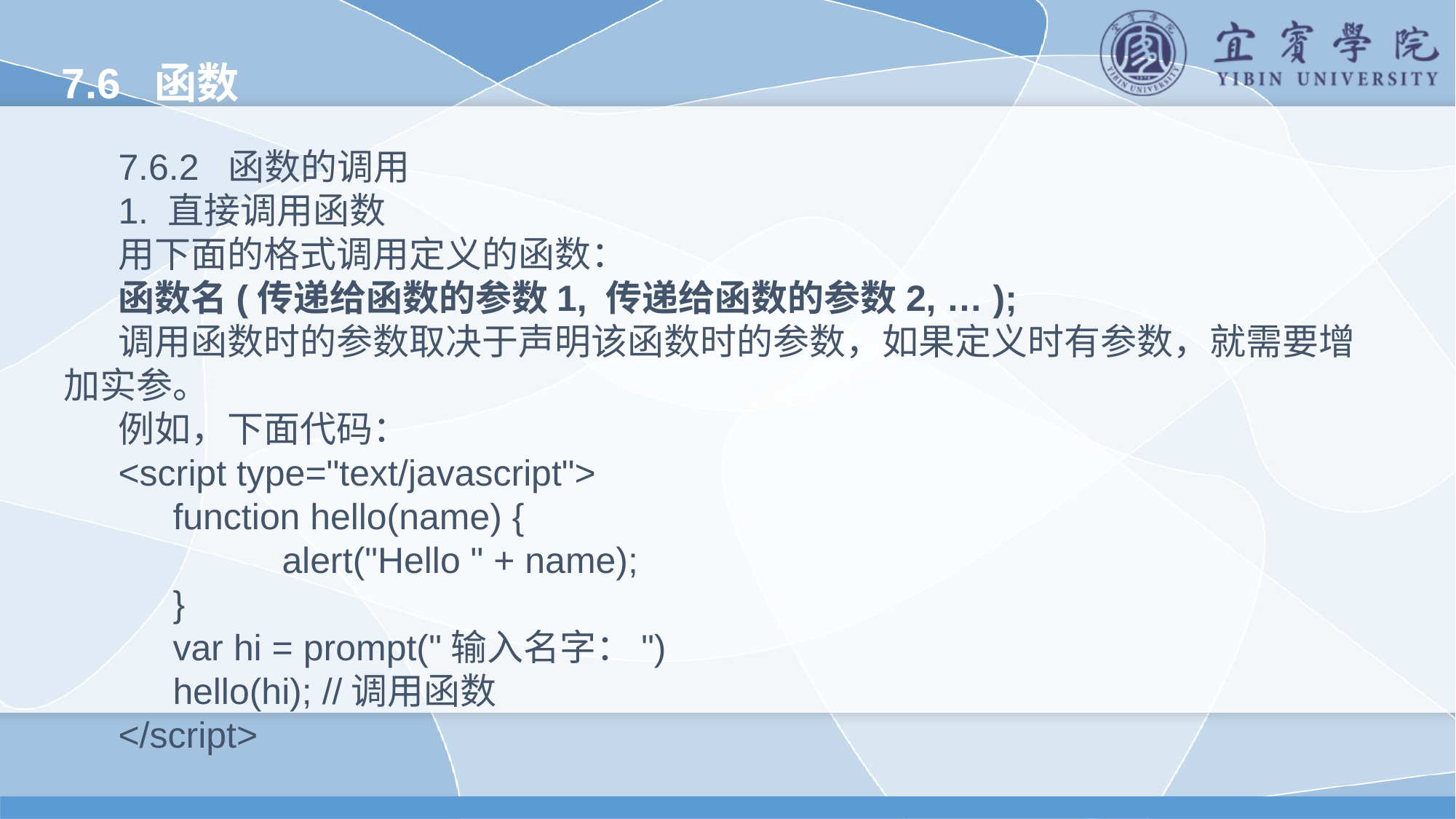

7.6  函数
7.6.2  函数的调用
1. 直接调用函数
用下面的格式调用定义的函数：
函数名(传递给函数的参数1, 传递给函数的参数2, … );
调用函数时的参数取决于声明该函数时的参数，如果定义时有参数，就需要增加实参。
例如，下面代码：
<script type="text/javascript">
	function hello(name) {
		alert("Hello " + name);
	}
	var hi = prompt("输入名字：")
	hello(hi); //调用函数
</script>